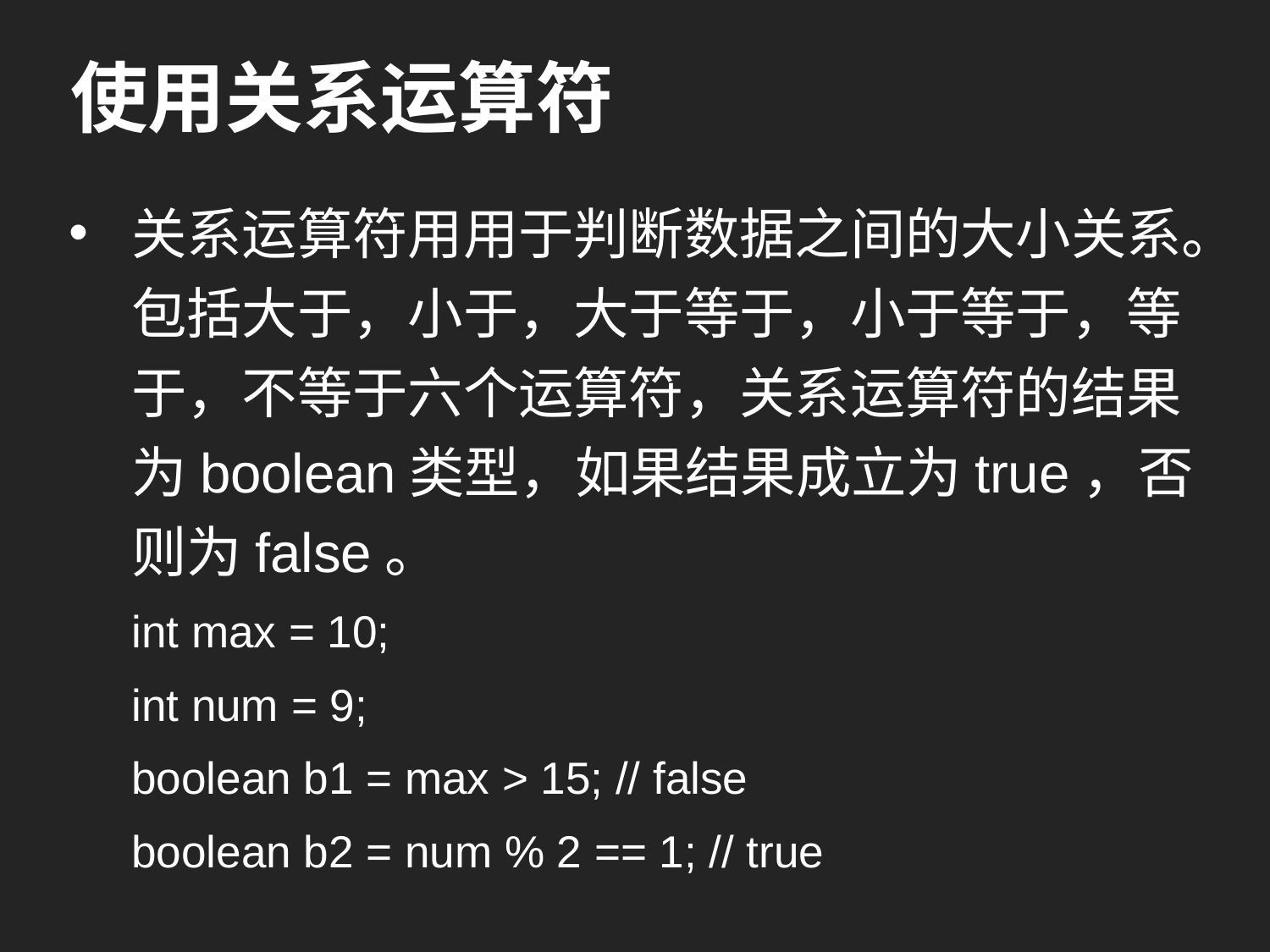

# 使用关系运算符
关系运算符用用于判断数据之间的大小关系。包括大于，小于，大于等于，小于等于，等于，不等于六个运算符，关系运算符的结果为boolean类型，如果结果成立为true，否则为false。
int max = 10;
int num = 9;
boolean b1 = max > 15; // false
boolean b2 = num % 2 == 1; // true